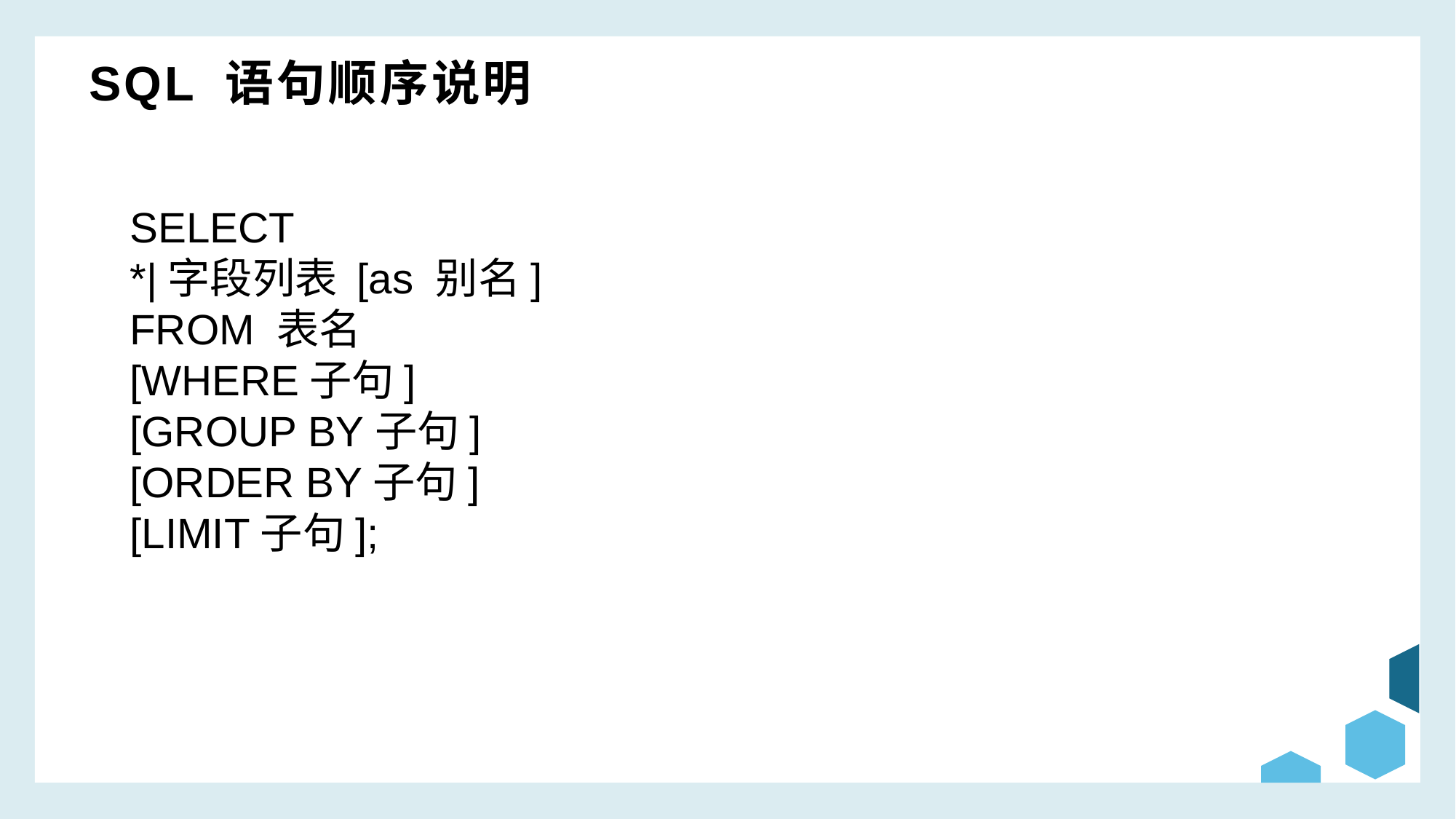

# SQL 语句顺序说明

SELECT
*|字段列表 [as 别名]
FROM 表名
[WHERE子句]
[GROUP BY子句]
[ORDER BY子句]
[LIMIT子句];